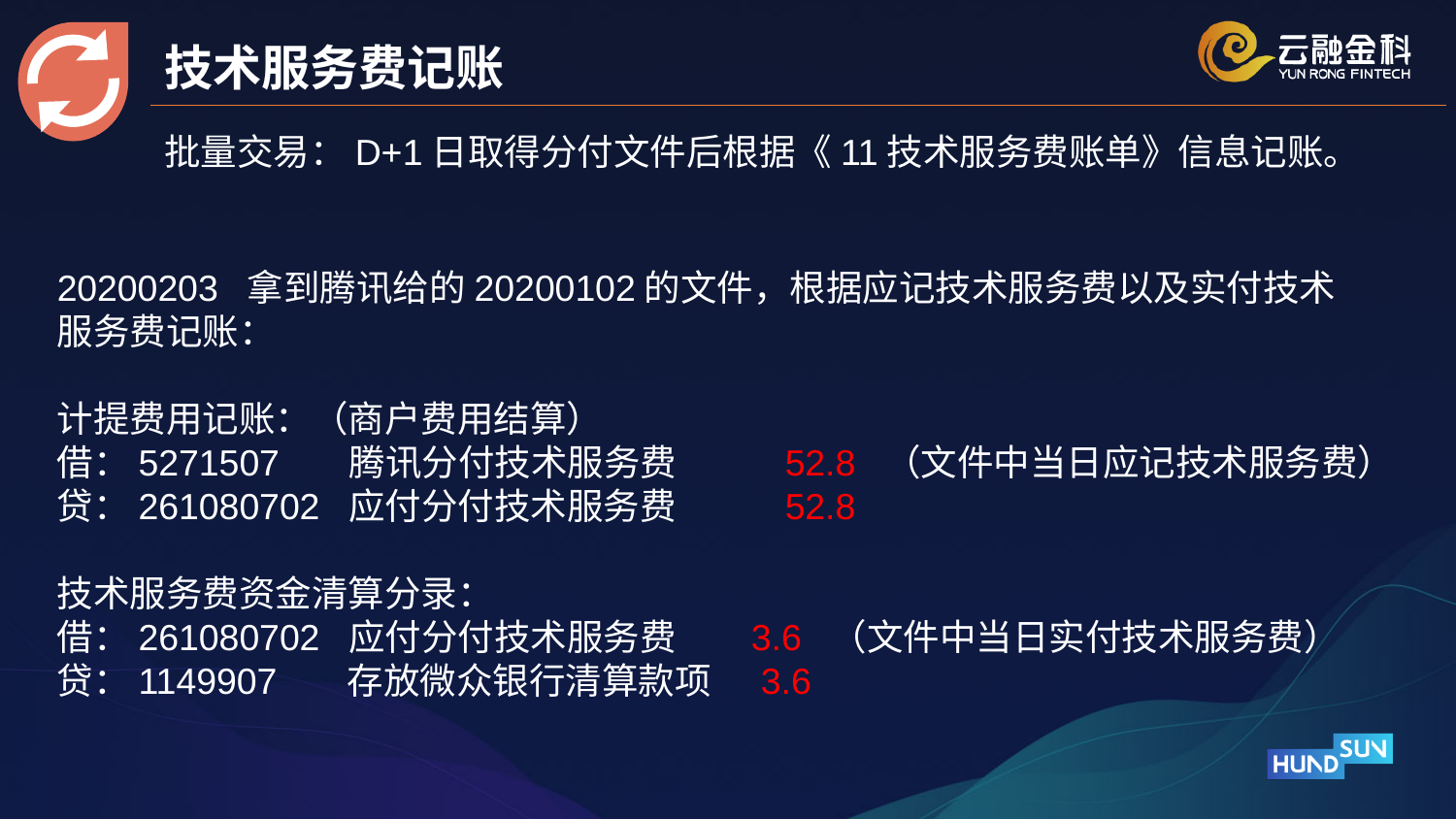

技术服务费记账

批量交易：D+1日取得分付文件后根据《11技术服务费账单》信息记账。
20200203  拿到腾讯给的20200102的文件，根据应记技术服务费以及实付技术
服务费记账：

计提费用记账：（商户费用结算）
借：5271507      腾讯分付技术服务费 	52.8  （文件中当日应记技术服务费）
贷：261080702  应付分付技术服务费 	52.8

技术服务费资金清算分录：
借：261080702  应付分付技术服务费        3.6  （文件中当日实付技术服务费）
贷：1149907      存放微众银行清算款项     3.6